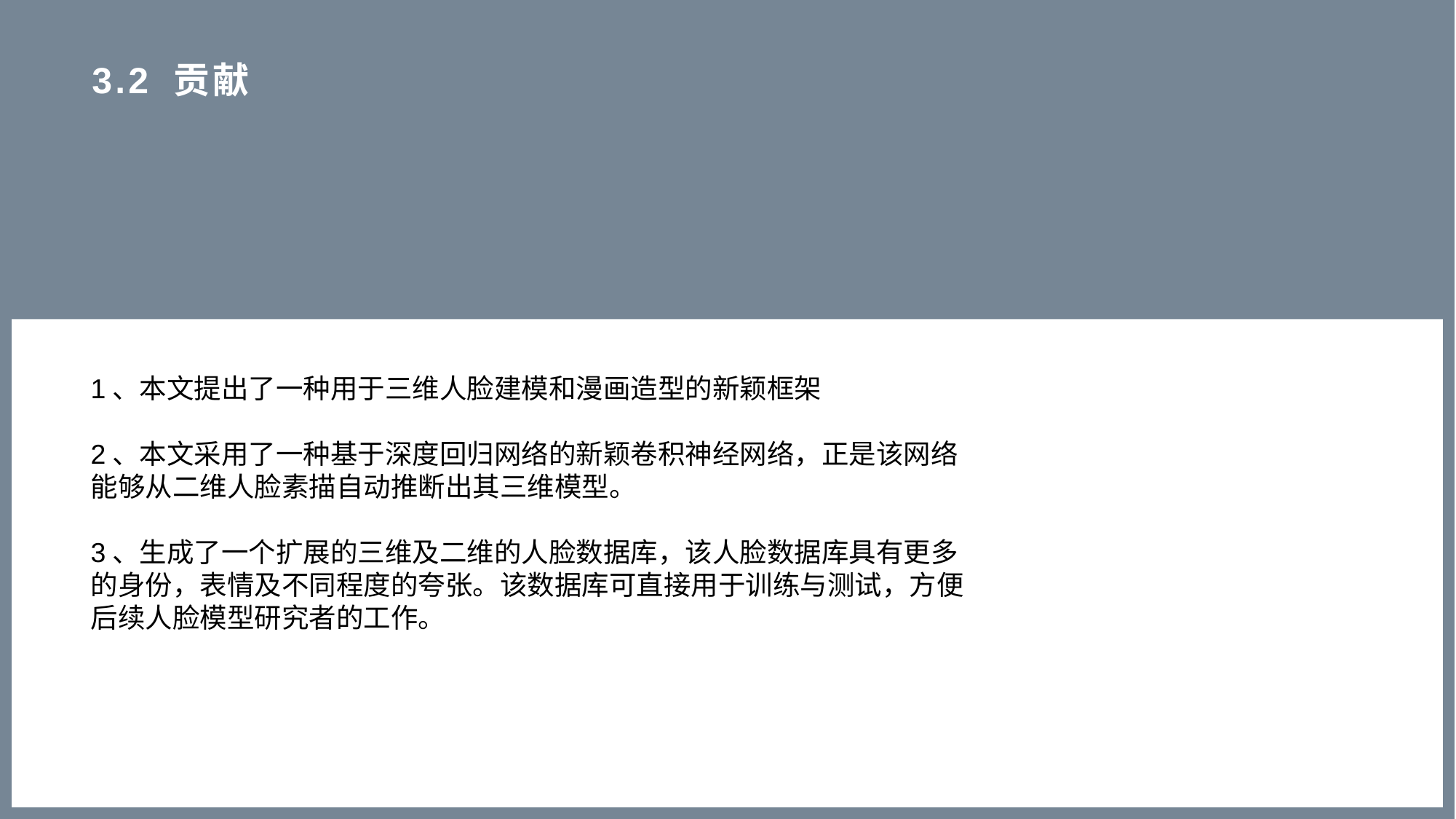

# 3.2 贡献
1、本文提出了一种用于三维人脸建模和漫画造型的新颖框架

2、本文采用了一种基于深度回归网络的新颖卷积神经网络，正是该网络能够从二维人脸素描自动推断出其三维模型。

3、生成了一个扩展的三维及二维的人脸数据库，该人脸数据库具有更多的身份，表情及不同程度的夸张。该数据库可直接用于训练与测试，方便后续人脸模型研究者的工作。